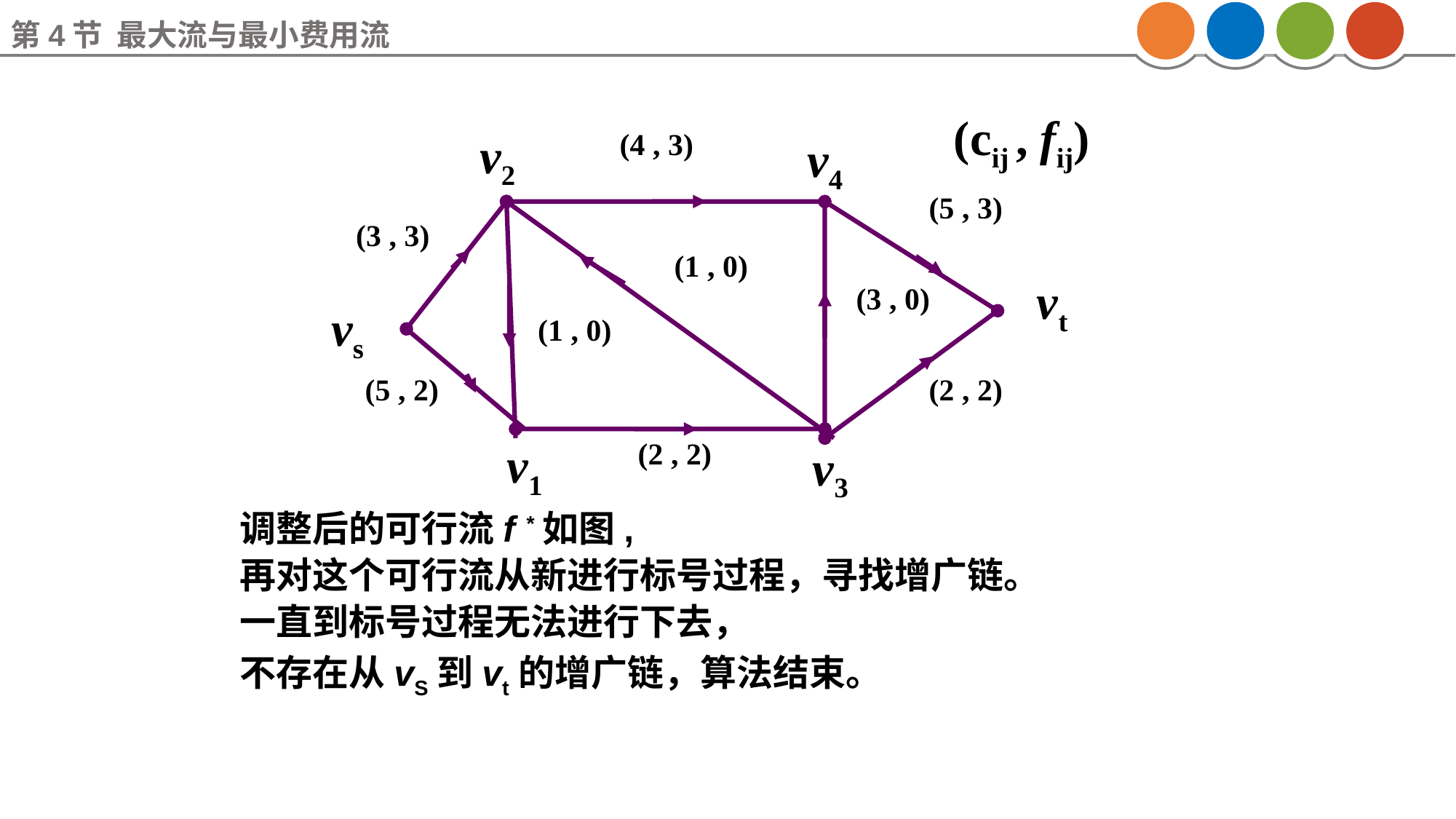

第4节  最大流与最小费用流
(cij , fij)
v2
(4 , 3)
v4
(5 , 3)
(3 , 3)
(1 , 0)
vt
(3 , 0)
vs
(1 , 0)
(5 , 2)
(2 , 2)
v1
(2 , 2)
v3

调整后的可行流f *如图,
再对这个可行流从新进行标号过程，寻找增广链。
一直到标号过程无法进行下去，
不存在从vS到vt的增广链，算法结束。